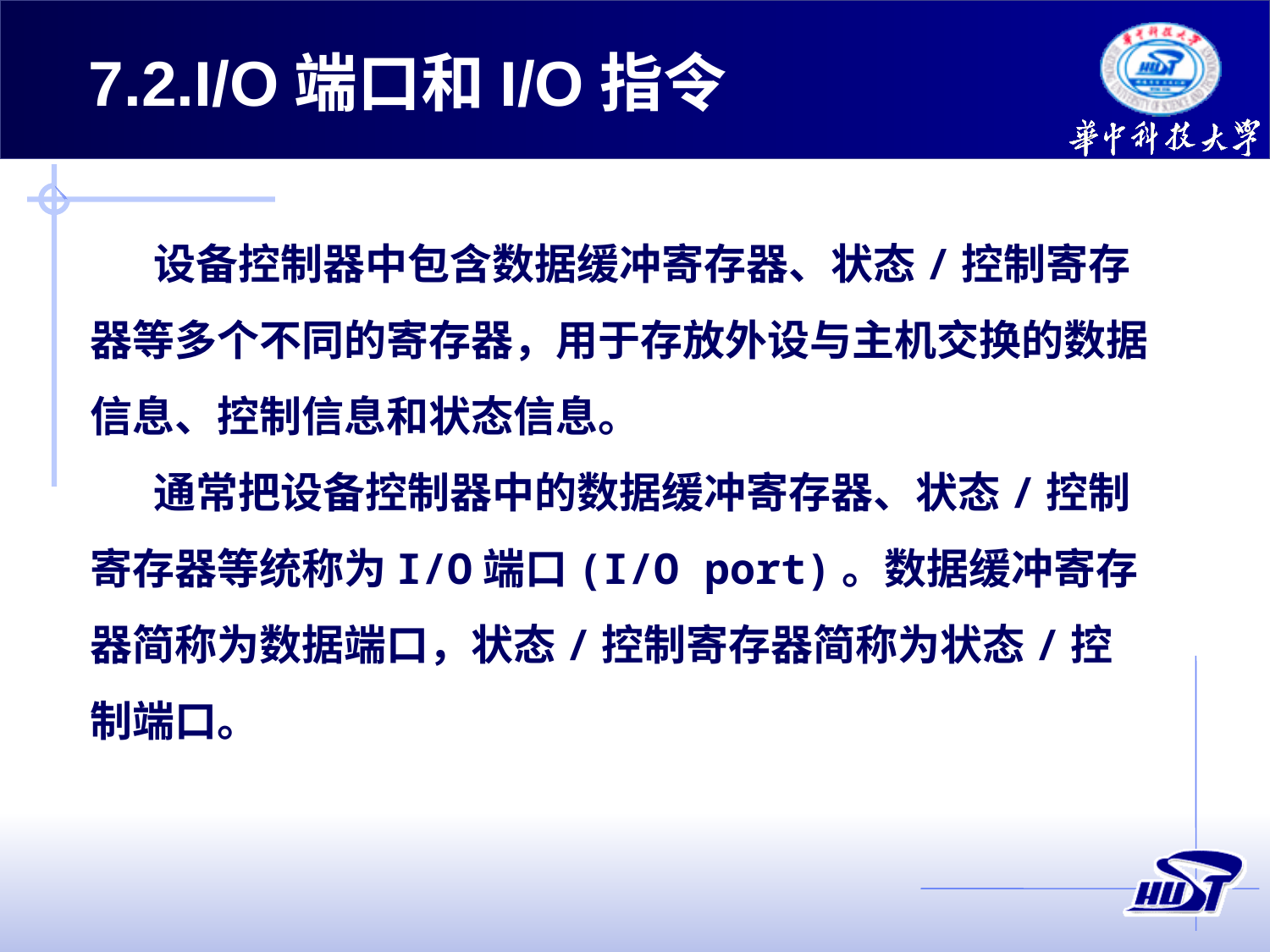

7.2.I/O端口和I/O指令
设备控制器中包含数据缓冲寄存器、状态/控制寄存器等多个不同的寄存器，用于存放外设与主机交换的数据信息、控制信息和状态信息。
通常把设备控制器中的数据缓冲寄存器、状态/控制寄存器等统称为I/O端口(I/O port)。数据缓冲寄存器简称为数据端口，状态/控制寄存器简称为状态/控制端口。